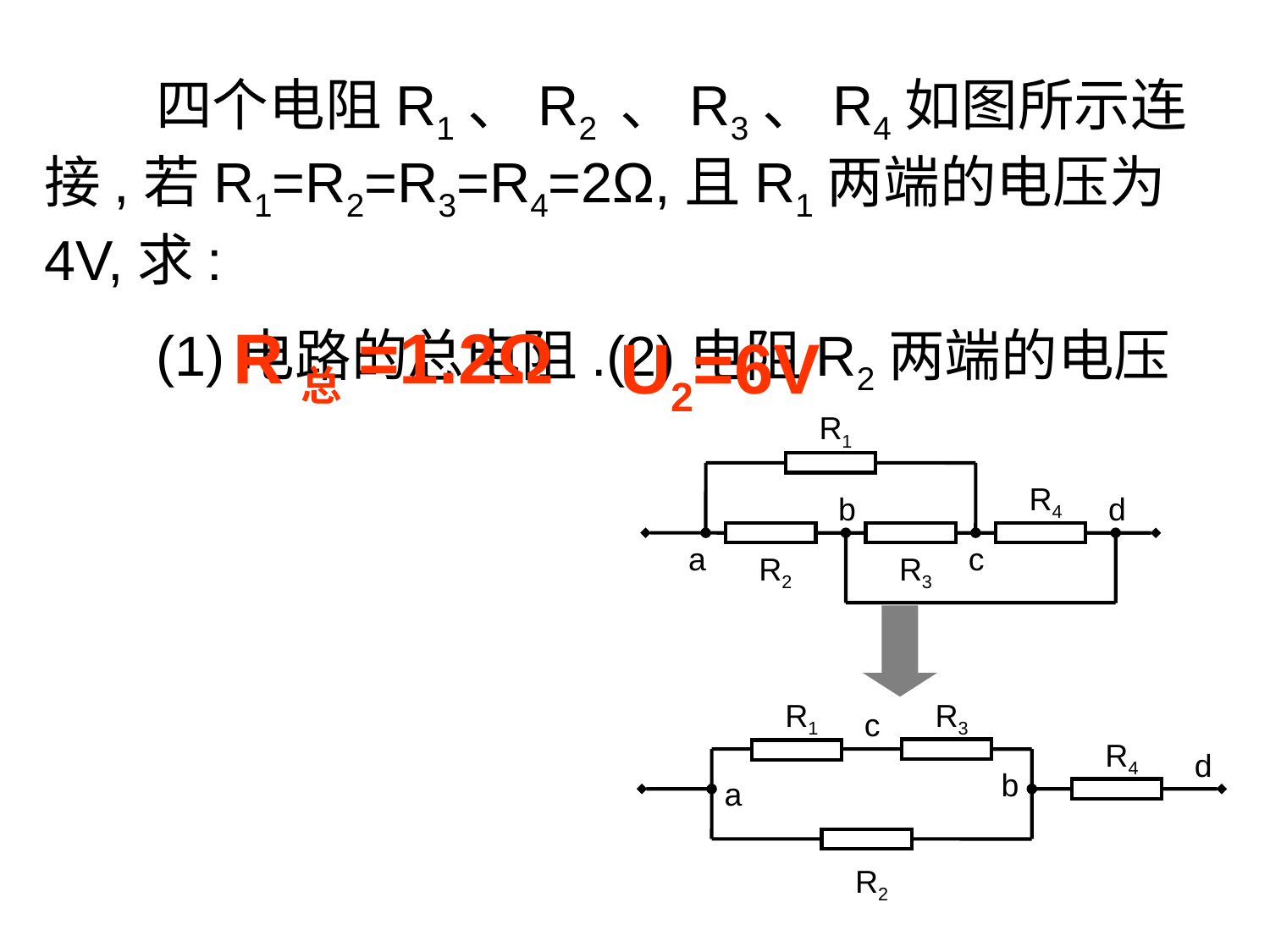

四个电阻R1、R2 、R3、R4如图所示连接,若R1=R2=R3=R4=2Ω,且R1两端的电压为4V,求:
(1)电路的总电阻.(2)电阻R2两端的电压
R总=1.2Ω
U2=6V
R1

R4
b
d

a

c

R2
R3

R1
R3
c
R4

d

b
a

R2